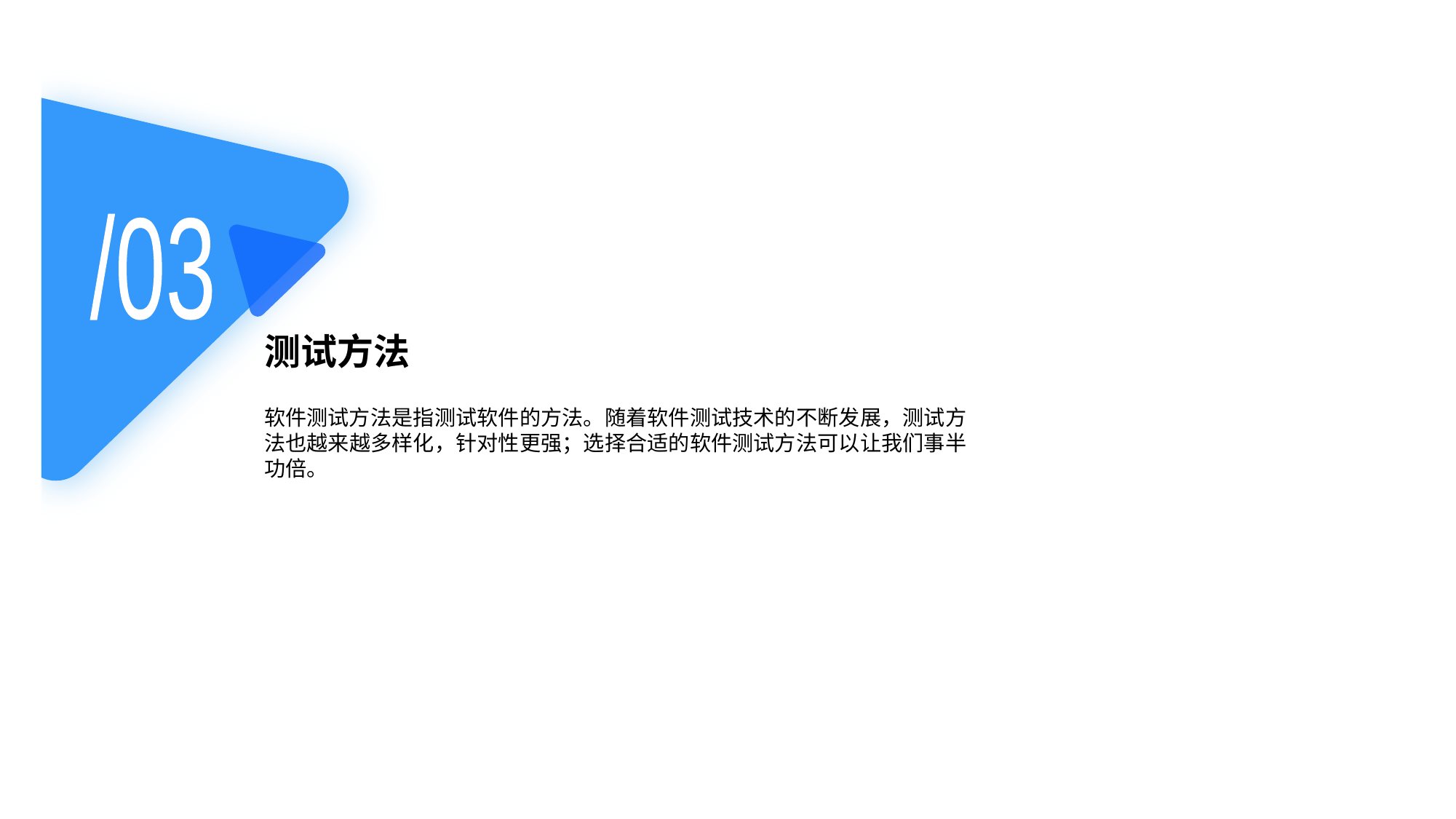

/03
# 测试方法
软件测试方法是指测试软件的方法。随着软件测试技术的不断发展，测试方法也越来越多样化，针对性更强；选择合适的软件测试方法可以让我们事半功倍。